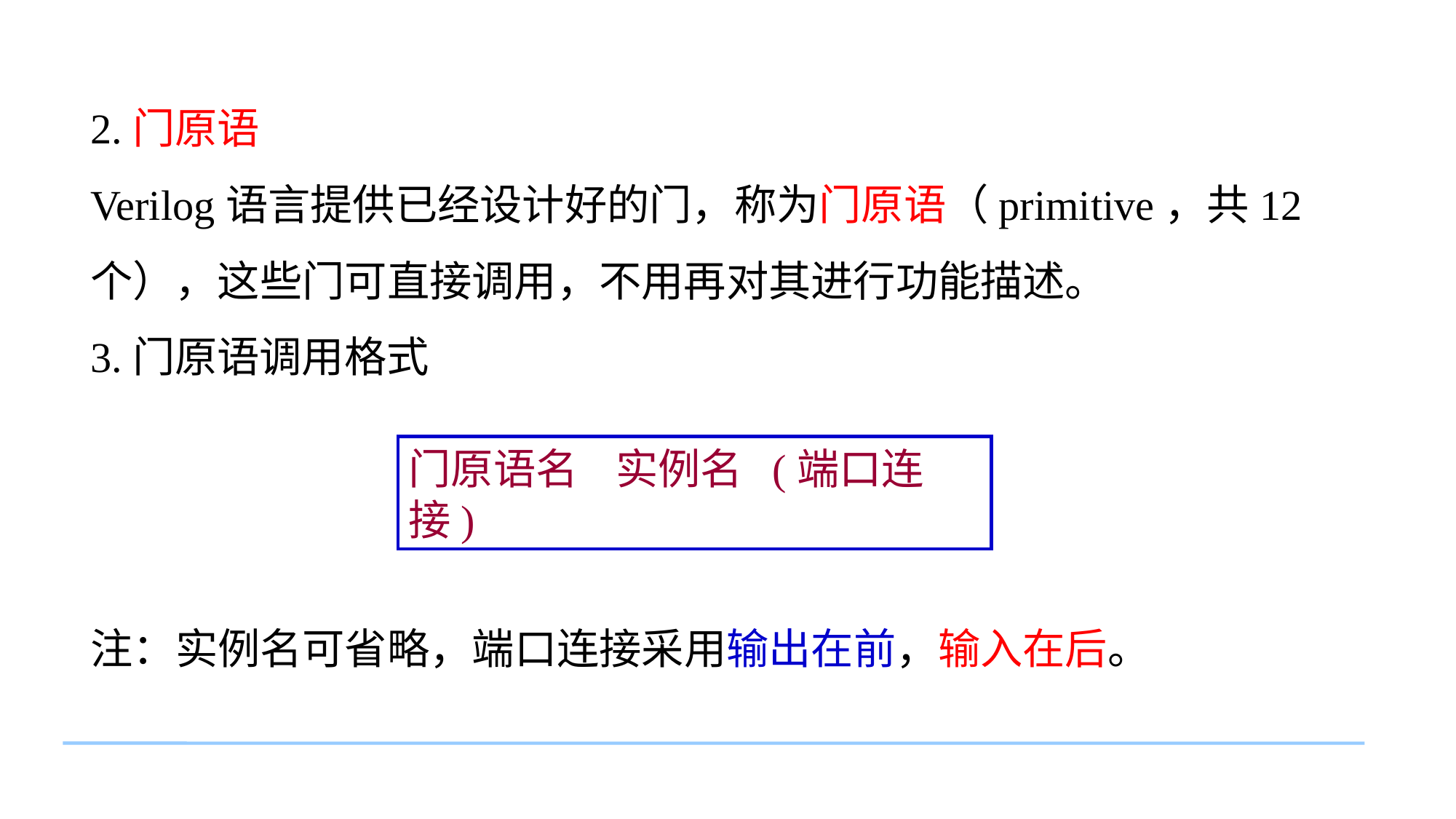

2.门原语
Verilog语言提供已经设计好的门，称为门原语（primitive，共12个），这些门可直接调用，不用再对其进行功能描述。
3.门原语调用格式
门原语名    实例名  (端口连接)
注：实例名可省略，端口连接采用输出在前，输入在后。
5